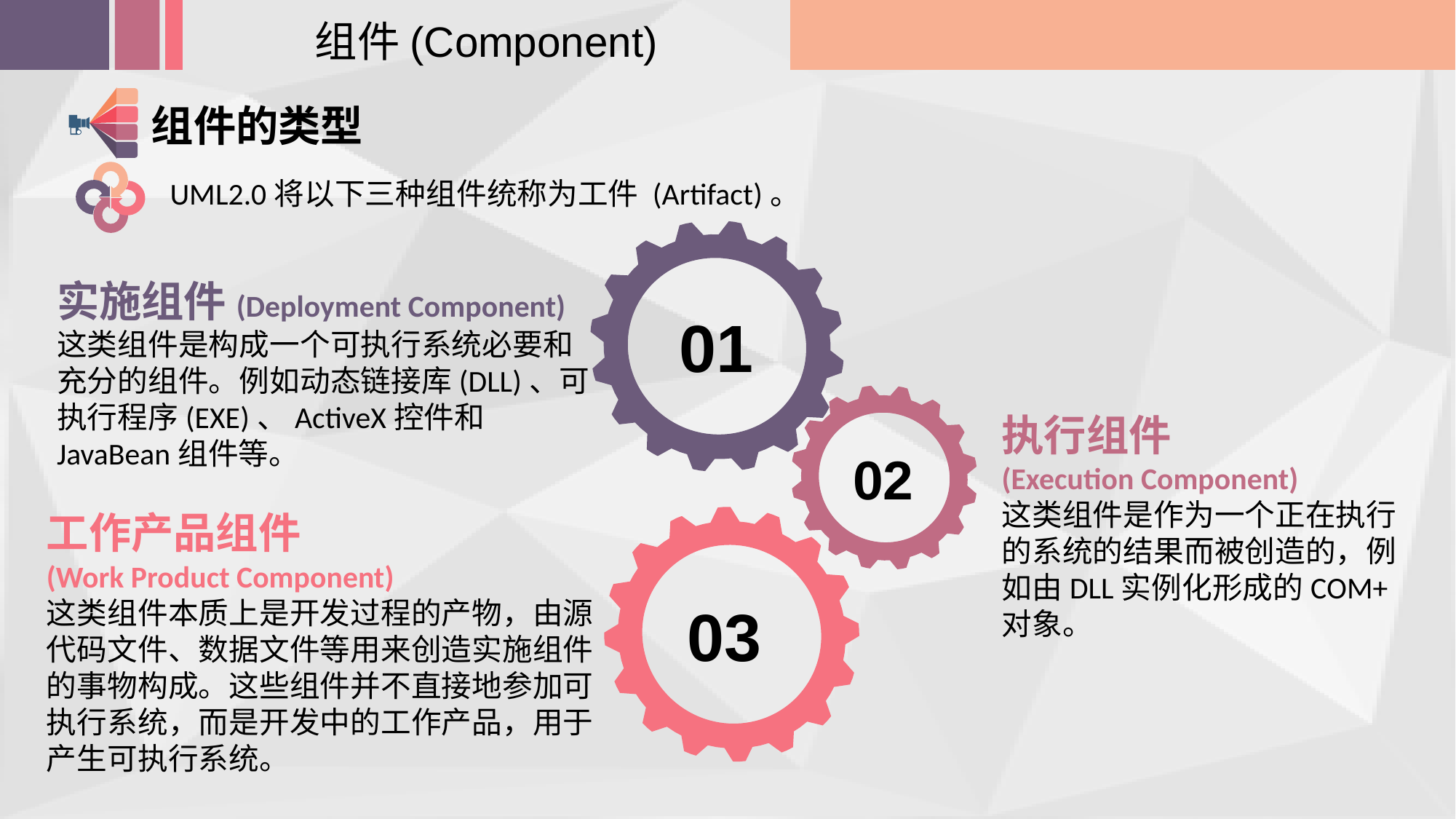

组件(Component)

组件的类型

UML2.0将以下三种组件统称为工件 (Artifact)。

实施组件(Deployment Component)
这类组件是构成一个可执行系统必要和充分的组件。例如动态链接库(DLL)、可执行程序(EXE)、ActiveX控件和JavaBean组件等。
01

执行组件
(Execution Component)
这类组件是作为一个正在执行的系统的结果而被创造的，例如由DLL实例化形成的COM+ 对象。
02
工作产品组件
(Work Product Component)
这类组件本质上是开发过程的产物，由源代码文件、数据文件等用来创造实施组件的事物构成。这些组件并不直接地参加可执行系统，而是开发中的工作产品，用于产生可执行系统。

03